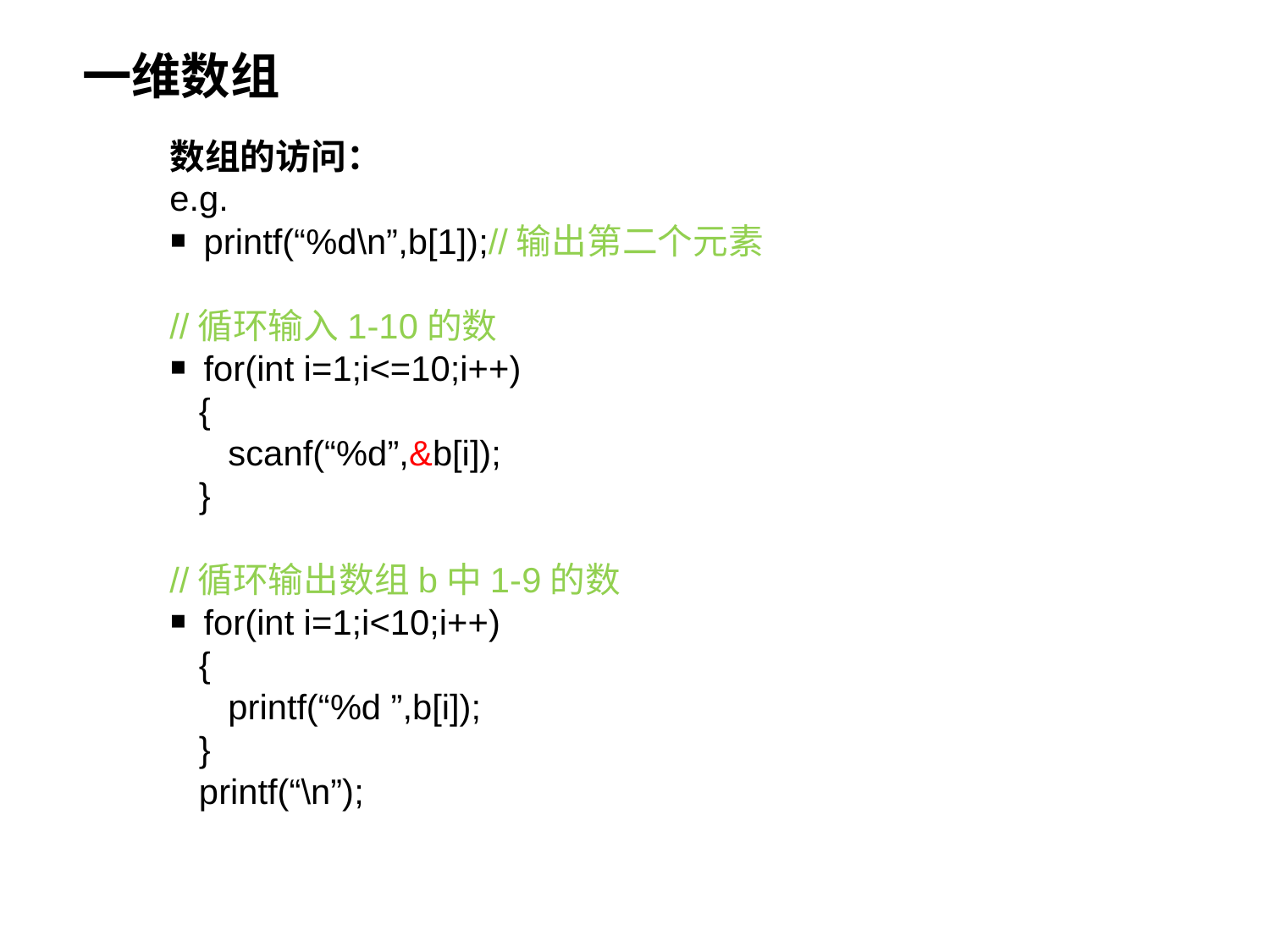

一维数组
数组的访问：
e.g.
￭ printf(“%d\n”,b[1]);//输出第二个元素

//循环输入1-10的数
￭ for(int i=1;i<=10;i++)
   {
      scanf(“%d”,&b[i]);
   }

//循环输出数组b中1-9的数
￭ for(int i=1;i<10;i++)
   {
      printf(“%d ”,b[i]);
   }
   printf(“\n”);